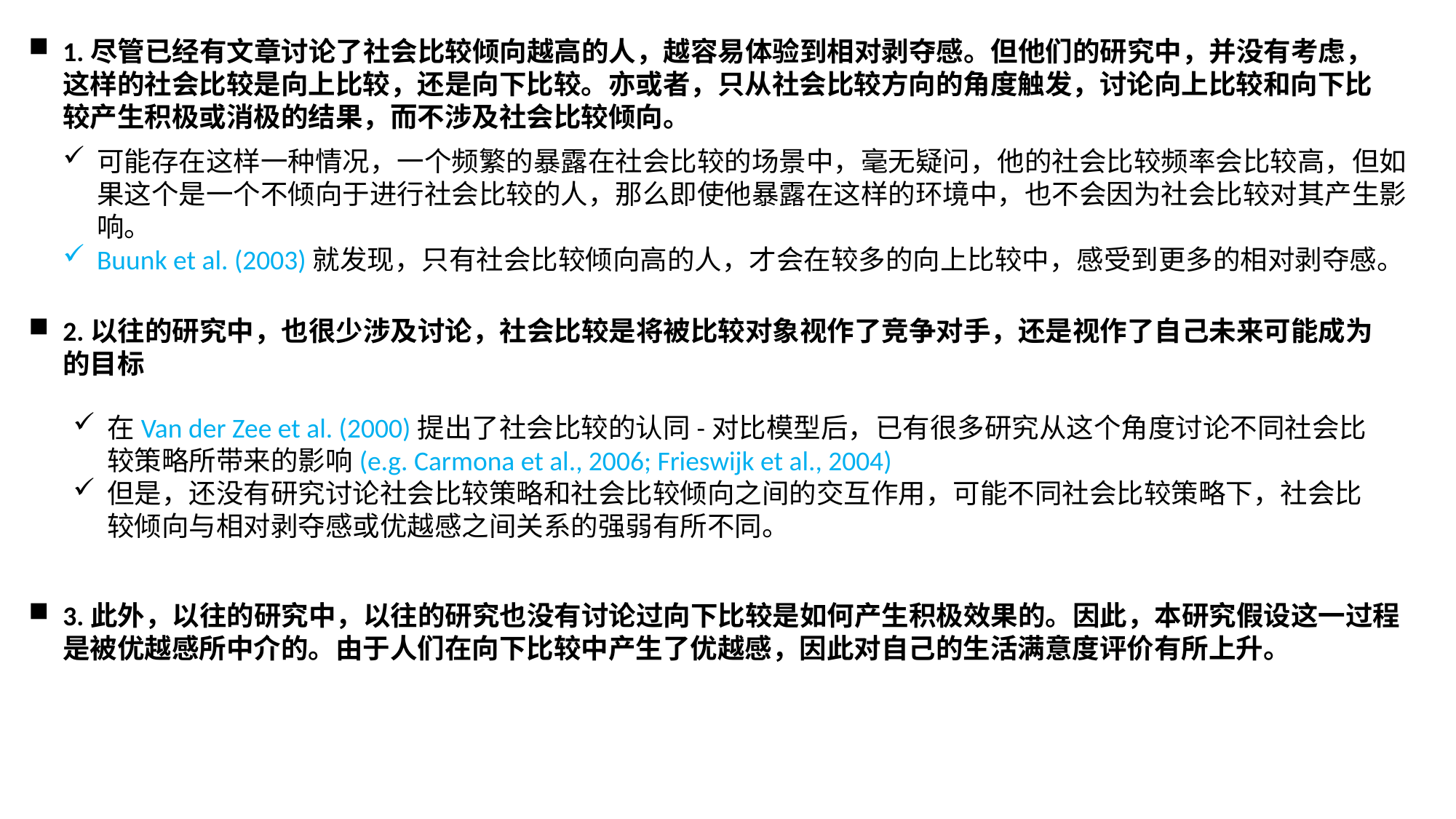

1.尽管已经有文章讨论了社会比较倾向越高的人，越容易体验到相对剥夺感。但他们的研究中，并没有考虑，这样的社会比较是向上比较，还是向下比较。亦或者，只从社会比较方向的角度触发，讨论向上比较和向下比较产生积极或消极的结果，而不涉及社会比较倾向。
可能存在这样一种情况，一个频繁的暴露在社会比较的场景中，毫无疑问，他的社会比较频率会比较高，但如果这个是一个不倾向于进行社会比较的人，那么即使他暴露在这样的环境中，也不会因为社会比较对其产生影响。
Buunk et al. (2003)就发现，只有社会比较倾向高的人，才会在较多的向上比较中，感受到更多的相对剥夺感。
2.以往的研究中，也很少涉及讨论，社会比较是将被比较对象视作了竞争对手，还是视作了自己未来可能成为的目标
在Van der Zee et al. (2000)提出了社会比较的认同-对比模型后，已有很多研究从这个角度讨论不同社会比较策略所带来的影响(e.g. Carmona et al., 2006; Frieswijk et al., 2004)
但是，还没有研究讨论社会比较策略和社会比较倾向之间的交互作用，可能不同社会比较策略下，社会比较倾向与相对剥夺感或优越感之间关系的强弱有所不同。
3.此外，以往的研究中，以往的研究也没有讨论过向下比较是如何产生积极效果的。因此，本研究假设这一过程是被优越感所中介的。由于人们在向下比较中产生了优越感，因此对自己的生活满意度评价有所上升。